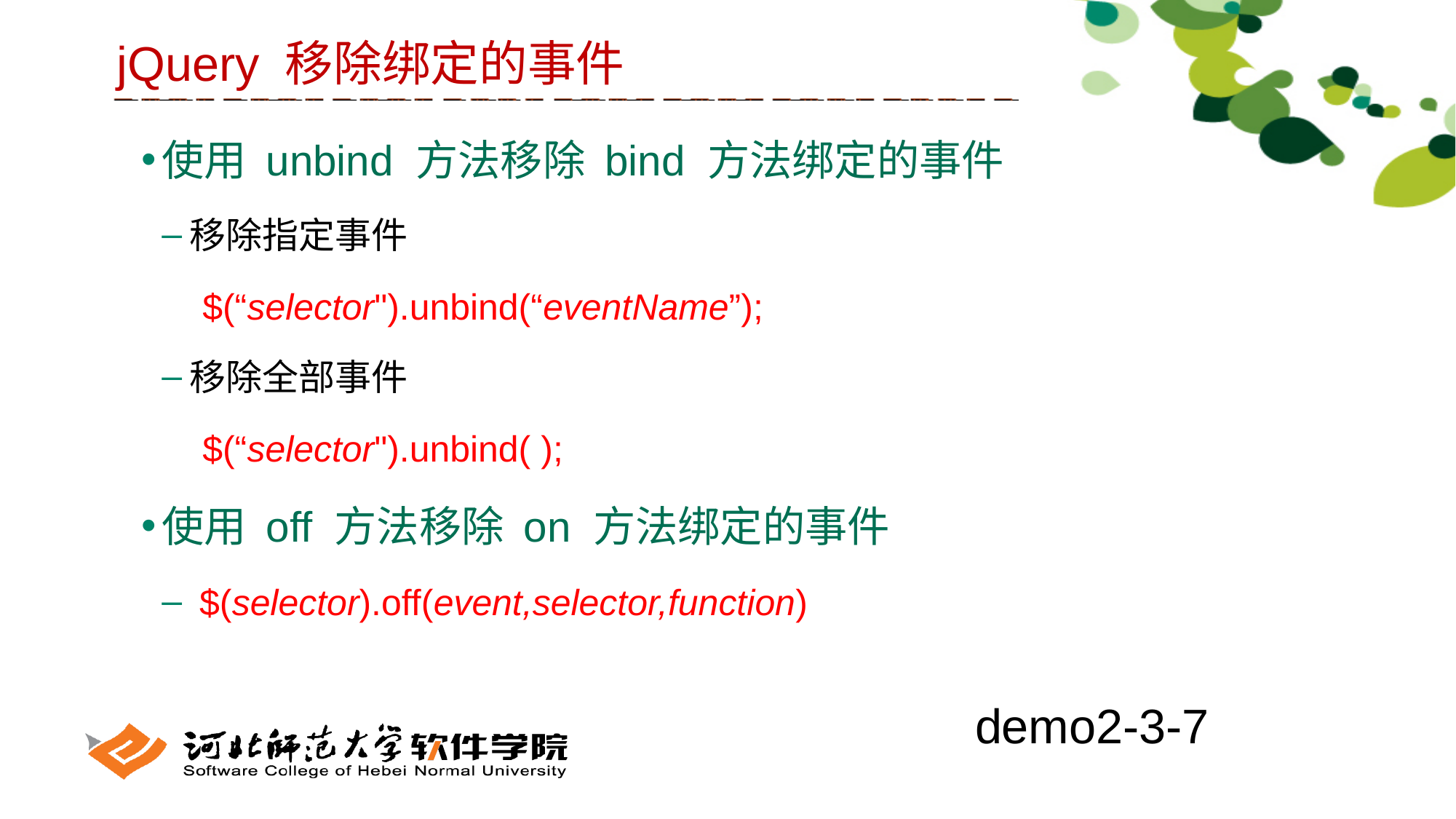

jQuery 移除绑定的事件
使用 unbind 方法移除 bind 方法绑定的事件
移除指定事件
    $(“selector").unbind(“eventName”);
移除全部事件
    $(“selector").unbind( );
使用 off 方法移除 on 方法绑定的事件
 $(selector).off(event,selector,function)
demo2-3-7